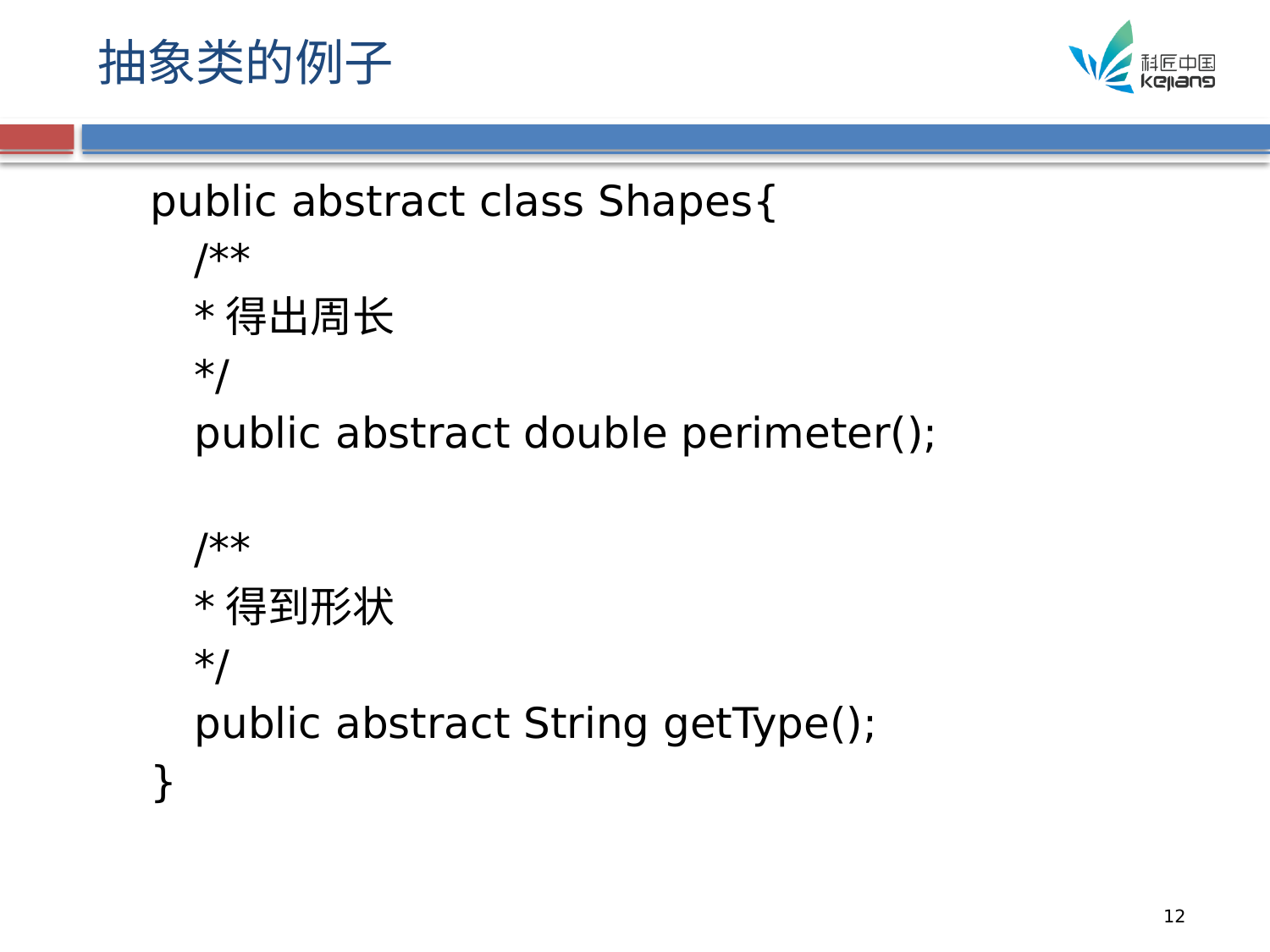

# 抽象类的例子
public abstract class Shapes{
	/**
	*得出周长
	*/
	public abstract double perimeter();

	/**
	*得到形状
	*/
	public abstract String getType();
}
12